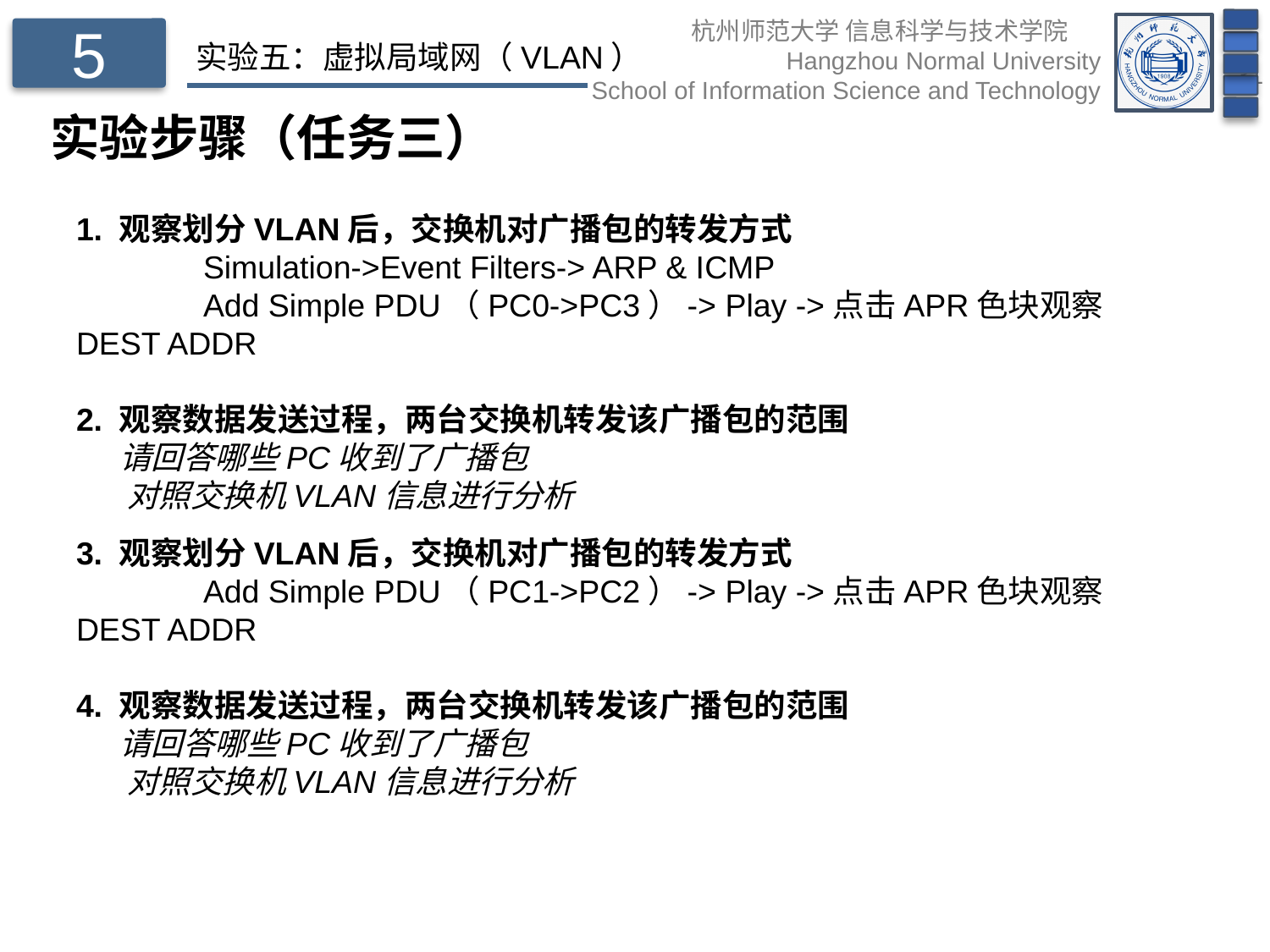

5
实验五：虚拟局域网（VLAN）
实验步骤（任务三）
1. 观察划分VLAN后，交换机对广播包的转发方式
    	Simulation->Event Filters-> ARP & ICMP
	Add Simple PDU（PC0->PC3）-> Play ->点击APR色块观察DEST ADDR

2. 观察数据发送过程，两台交换机转发该广播包的范围
     请回答哪些PC收到了广播包
      对照交换机VLAN信息进行分析
3. 观察划分VLAN后，交换机对广播包的转发方式
	Add Simple PDU（PC1->PC2）-> Play ->点击APR色块观察DEST ADDR

4. 观察数据发送过程，两台交换机转发该广播包的范围
     请回答哪些PC收到了广播包
      对照交换机VLAN信息进行分析